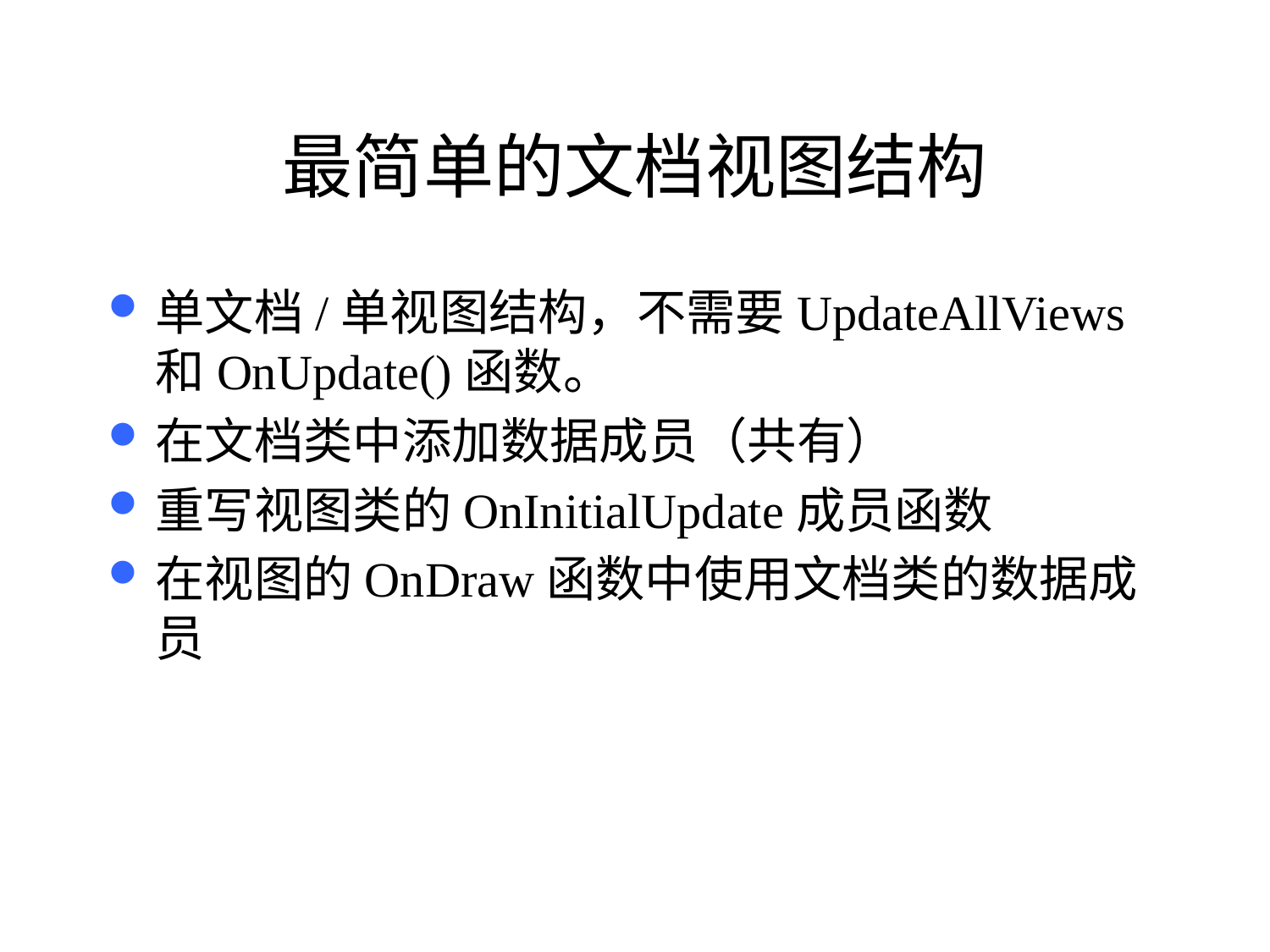

# 最简单的文档视图结构
单文档/单视图结构，不需要UpdateAllViews和OnUpdate()函数。
在文档类中添加数据成员（共有）
重写视图类的OnInitialUpdate成员函数
在视图的OnDraw函数中使用文档类的数据成员
113